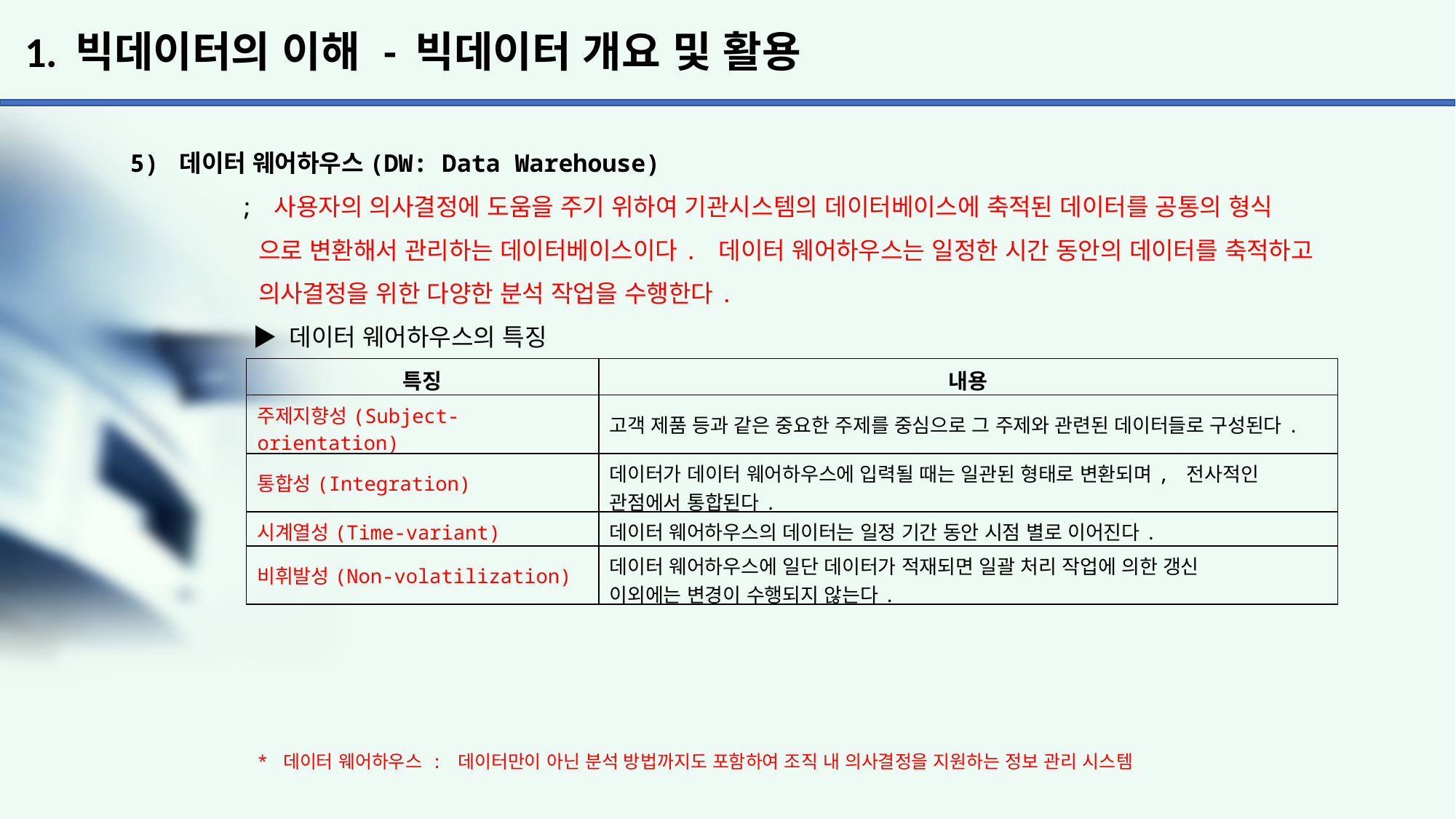

# 1. 빅데이터의 이해 - 빅데이터 개요 및 활용
5) 데이터 웨어하우스(DW: Data Warehouse)
	; 사용자의 의사결정에 도움을 주기 위하여 기관시스템의 데이터베이스에 축적된 데이터를 공통의 형식
	  으로 변환해서 관리하는 데이터베이스이다. 데이터 웨어하우스는 일정한 시간 동안의 데이터를 축적하고
	  의사결정을 위한 다양한 분석 작업을 수행한다.
	  ▶ 데이터 웨어하우스의 특징

| 특징 | 내용 |
| --- | --- |
| 주제지향성(Subject-orientation) | 고객 제품 등과 같은 중요한 주제를 중심으로 그 주제와 관련된 데이터들로 구성된다. |
| 통합성(Integration) | 데이터가 데이터 웨어하우스에 입력될 때는 일관된 형태로 변환되며, 전사적인 관점에서 통합된다. |
| 시계열성(Time-variant) | 데이터 웨어하우스의 데이터는 일정 기간 동안 시점 별로 이어진다. |
| 비휘발성(Non-volatilization) | 데이터 웨어하우스에 일단 데이터가 적재되면 일괄 처리 작업에 의한 갱신 이외에는 변경이 수행되지 않는다. |
* 데이터 웨어하우스 : 데이터만이 아닌 분석 방법까지도 포함하여 조직 내 의사결정을 지원하는 정보 관리 시스템